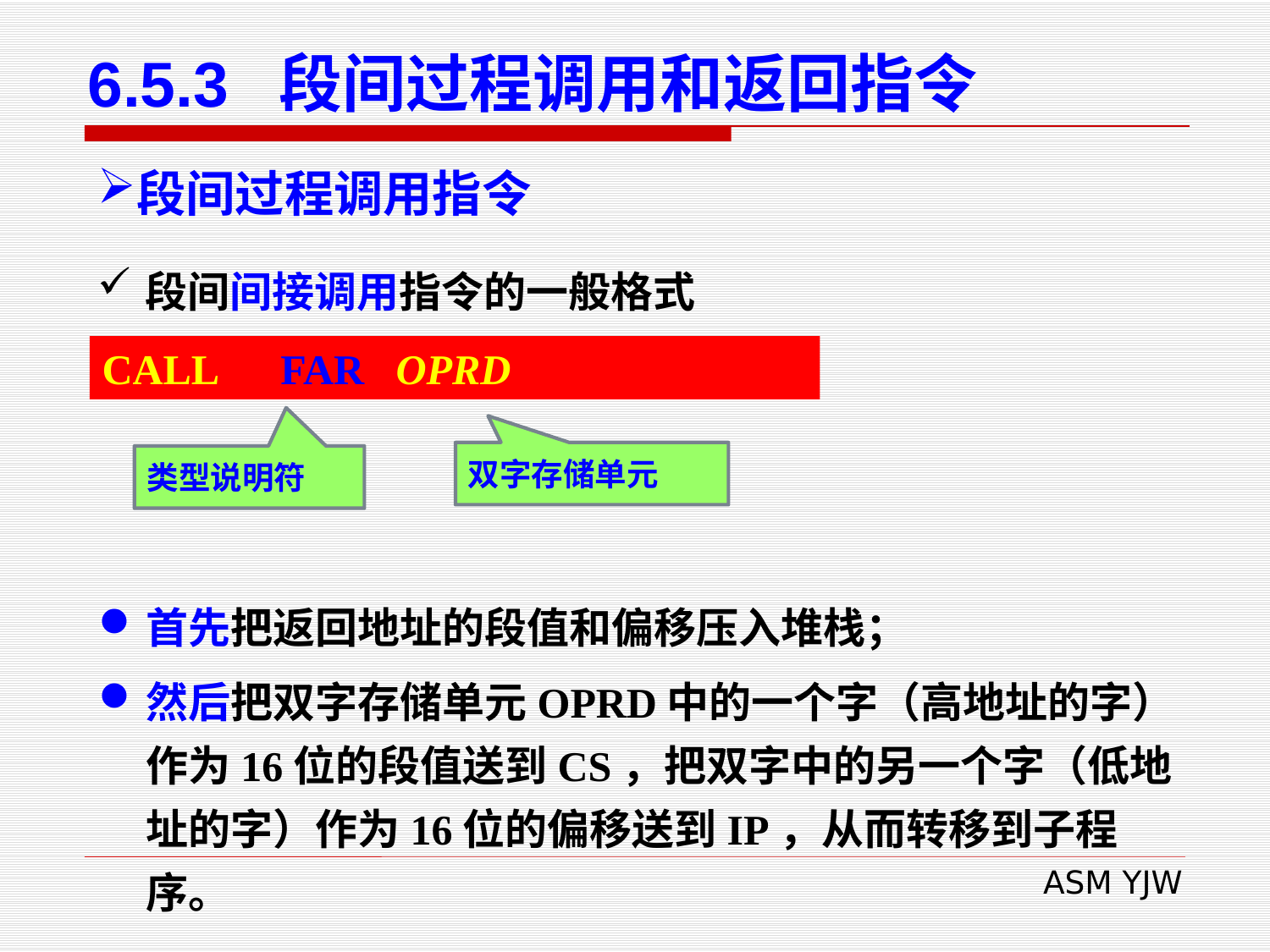

# 6.5.3  段间过程调用和返回指令
段间过程调用指令
段间间接调用指令的一般格式
CALL      FAR   OPRD
双字存储单元
类型说明符
首先把返回地址的段值和偏移压入堆栈；
然后把双字存储单元OPRD中的一个字（高地址的字）作为16位的段值送到CS，把双字中的另一个字（低地址的字）作为16位的偏移送到IP，从而转移到子程序。